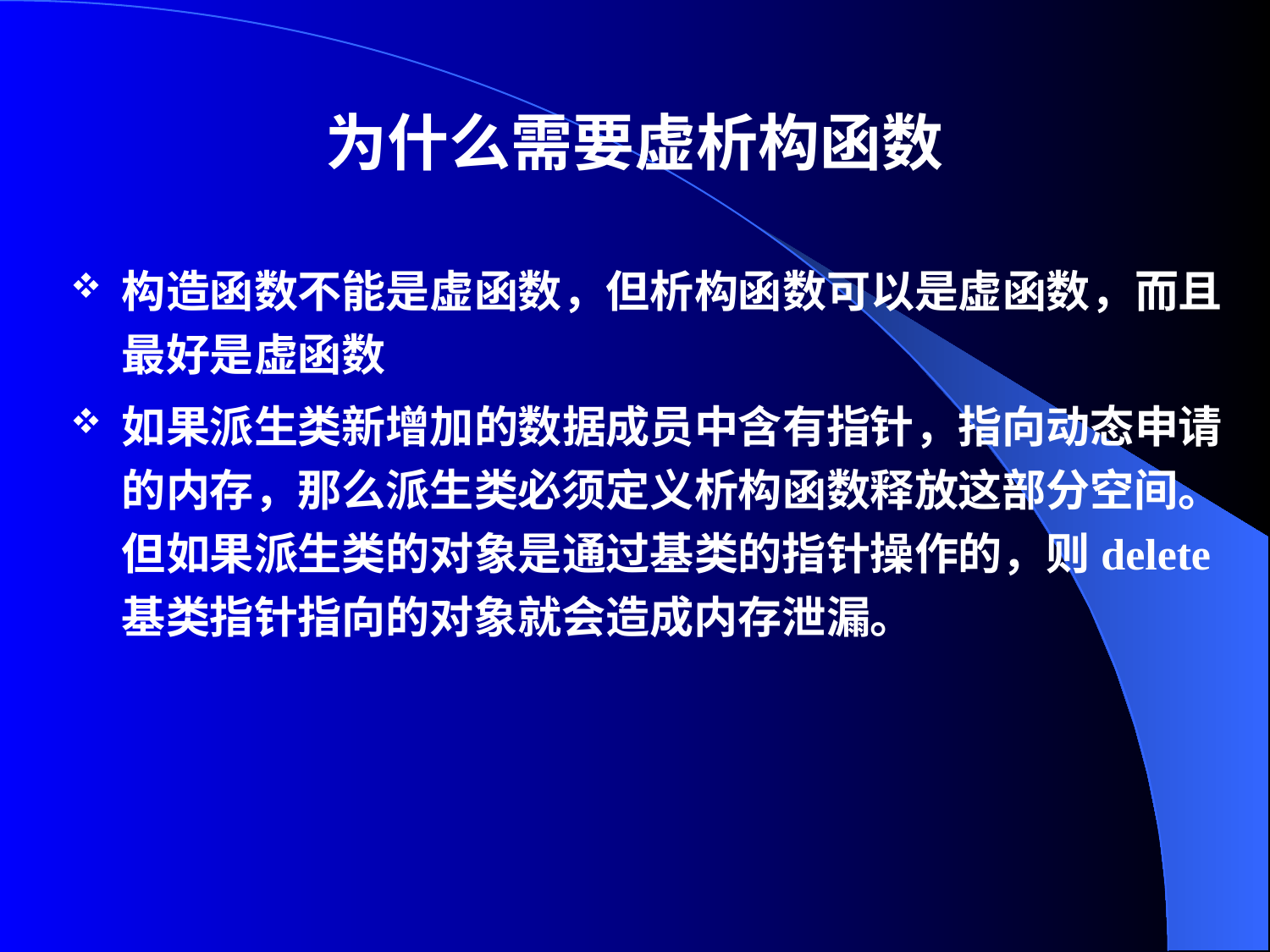

# 为什么需要虚析构函数
构造函数不能是虚函数，但析构函数可以是虚函数，而且最好是虚函数
如果派生类新增加的数据成员中含有指针，指向动态申请的内存，那么派生类必须定义析构函数释放这部分空间。但如果派生类的对象是通过基类的指针操作的，则delete基类指针指向的对象就会造成内存泄漏。